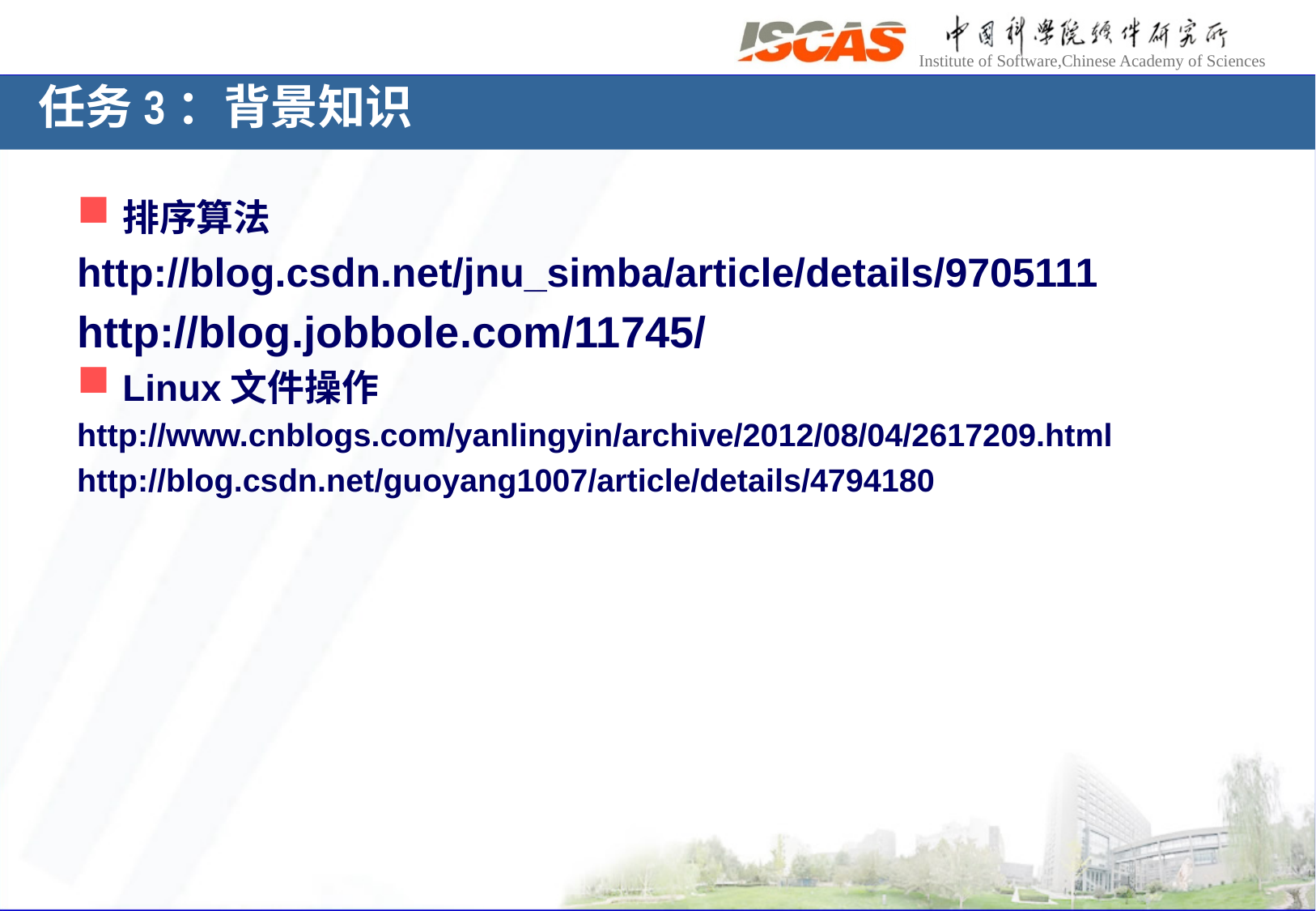

# 任务3：背景知识
排序算法
http://blog.csdn.net/jnu_simba/article/details/9705111
http://blog.jobbole.com/11745/
Linux文件操作
http://www.cnblogs.com/yanlingyin/archive/2012/08/04/2617209.html
http://blog.csdn.net/guoyang1007/article/details/4794180